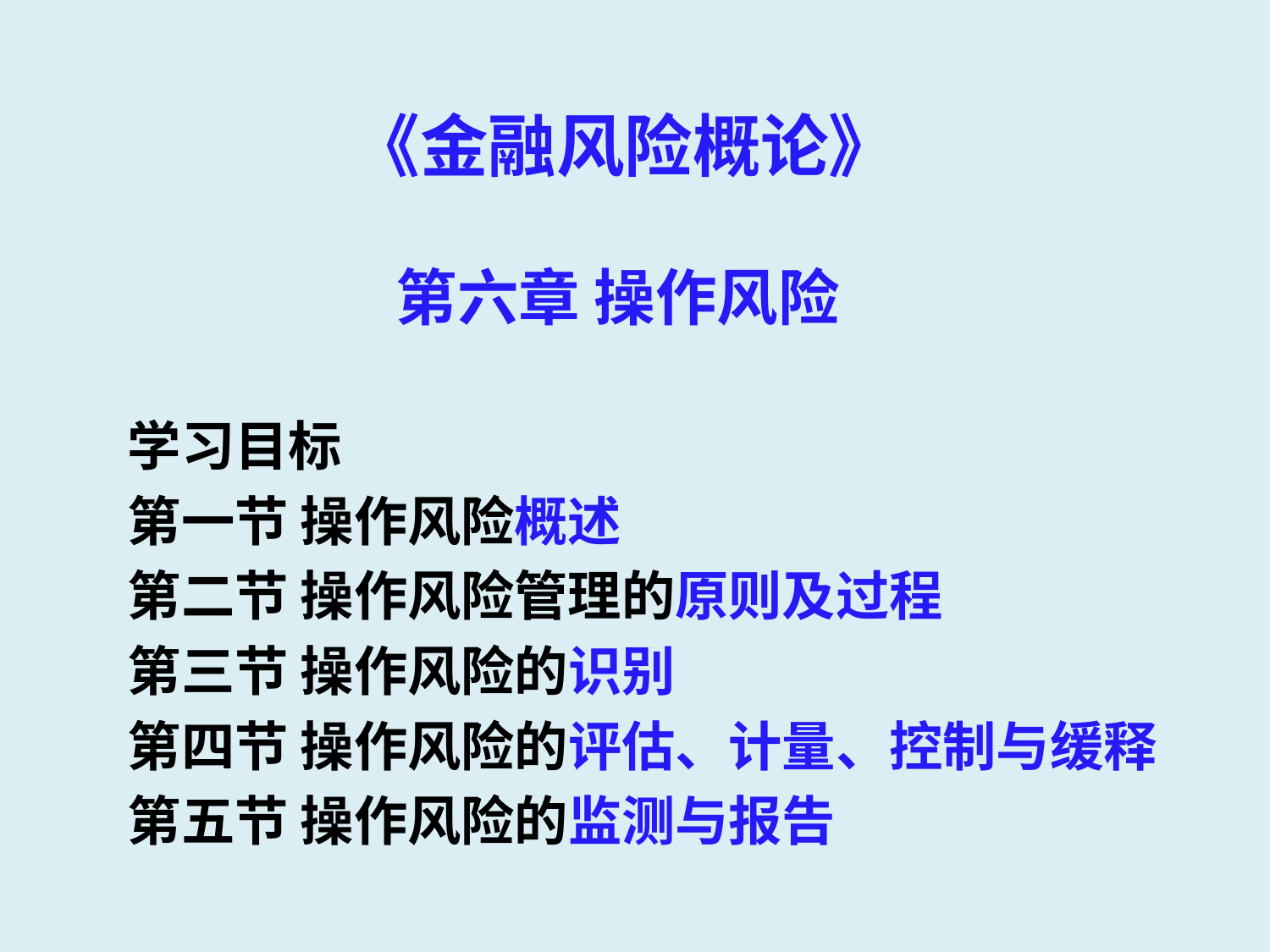

# 《金融风险概论》 第六章 操作风险
学习目标
第一节 操作风险概述
第二节 操作风险管理的原则及过程
第三节 操作风险的识别
第四节 操作风险的评估、计量、控制与缓释
第五节 操作风险的监测与报告
1